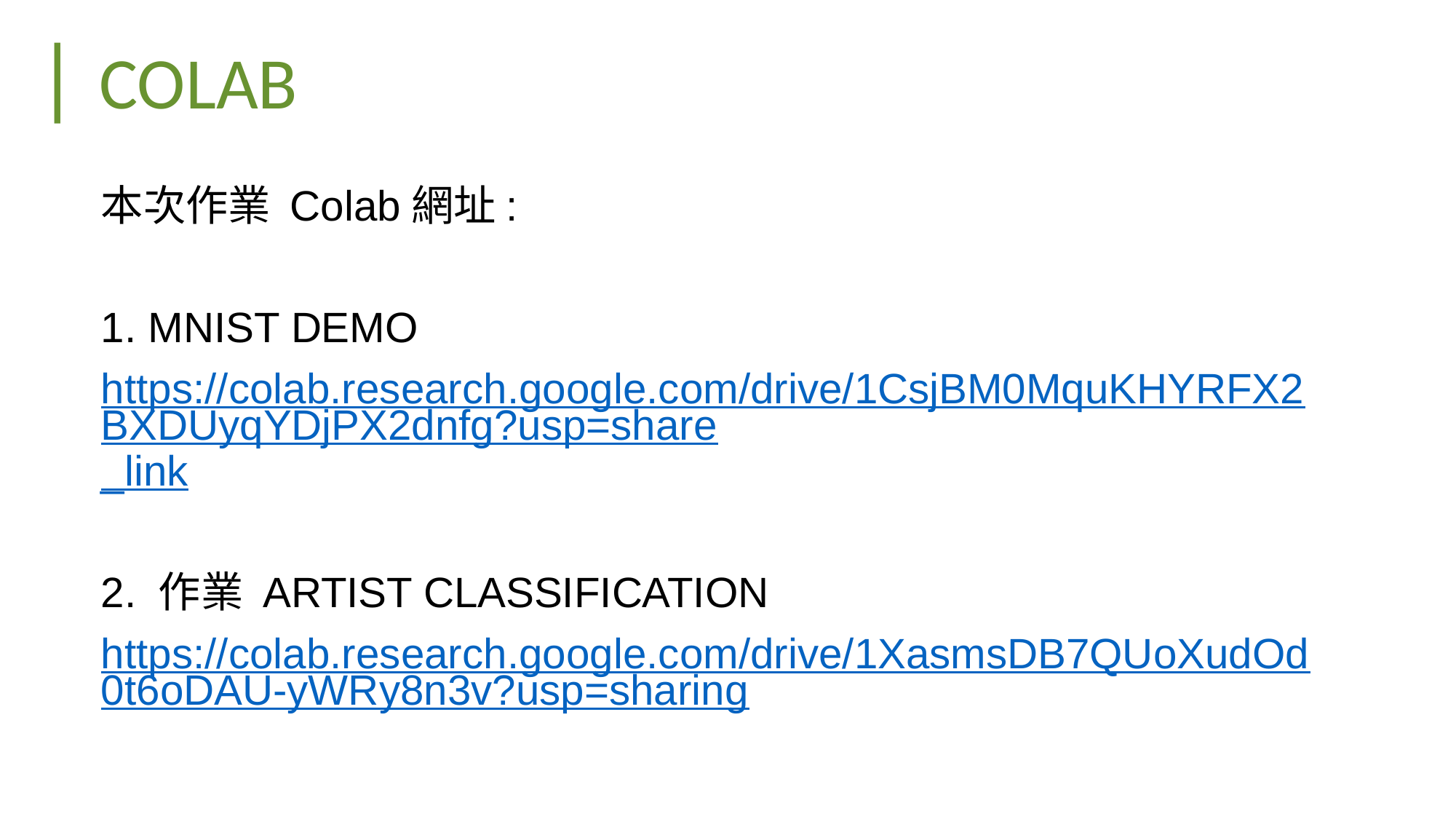

# | COLAB
本次作業 Colab網址:

1. MNIST DEMO
https://colab.research.google.com/drive/1CsjBM0MquKHYRFX2BXDUyqYDjPX2dnfg?usp=share_link

2. 作業 ARTIST CLASSIFICATION
https://colab.research.google.com/drive/1XasmsDB7QUoXudOd0t6oDAU-yWRy8n3v?usp=sharing